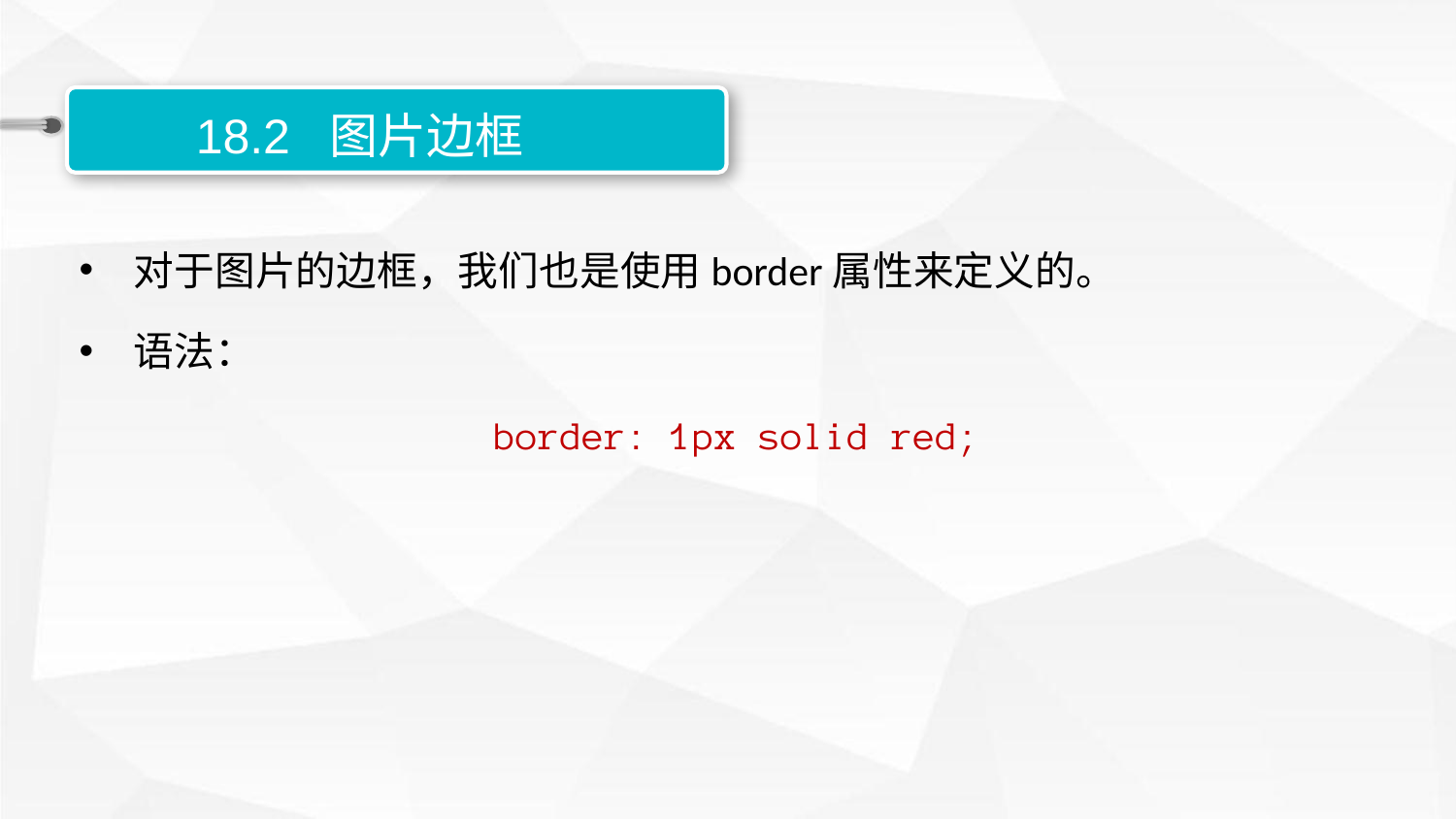

18.2  图片边框

对于图片的边框，我们也是使用border属性来定义的。
语法：
border: 1px solid red;